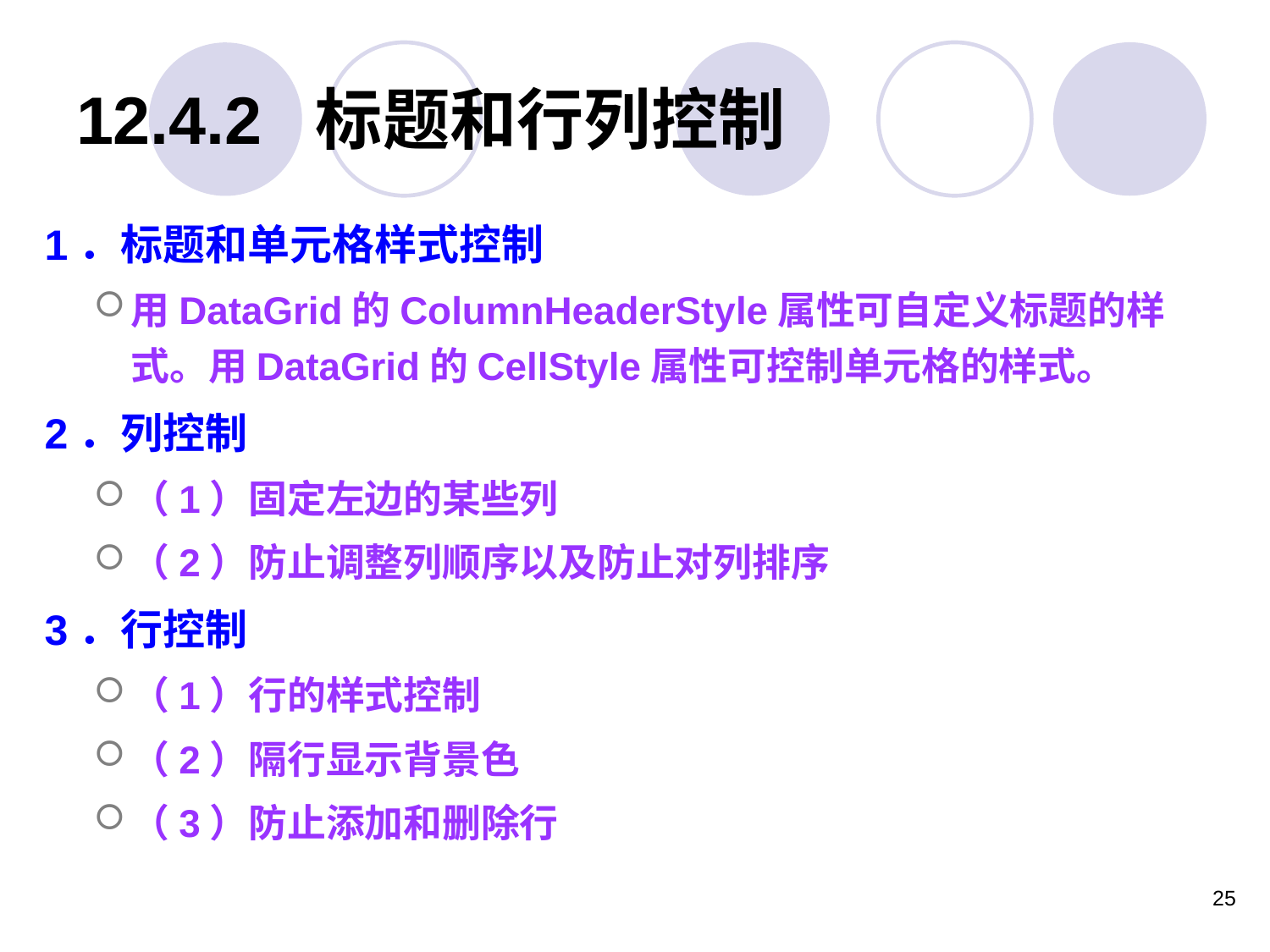

# 12.4.2  标题和行列控制
1．标题和单元格样式控制
用DataGrid的ColumnHeaderStyle属性可自定义标题的样式。用DataGrid的CellStyle属性可控制单元格的样式。
2．列控制
（1）固定左边的某些列
（2）防止调整列顺序以及防止对列排序
3．行控制
（1）行的样式控制
（2）隔行显示背景色
（3）防止添加和删除行

25